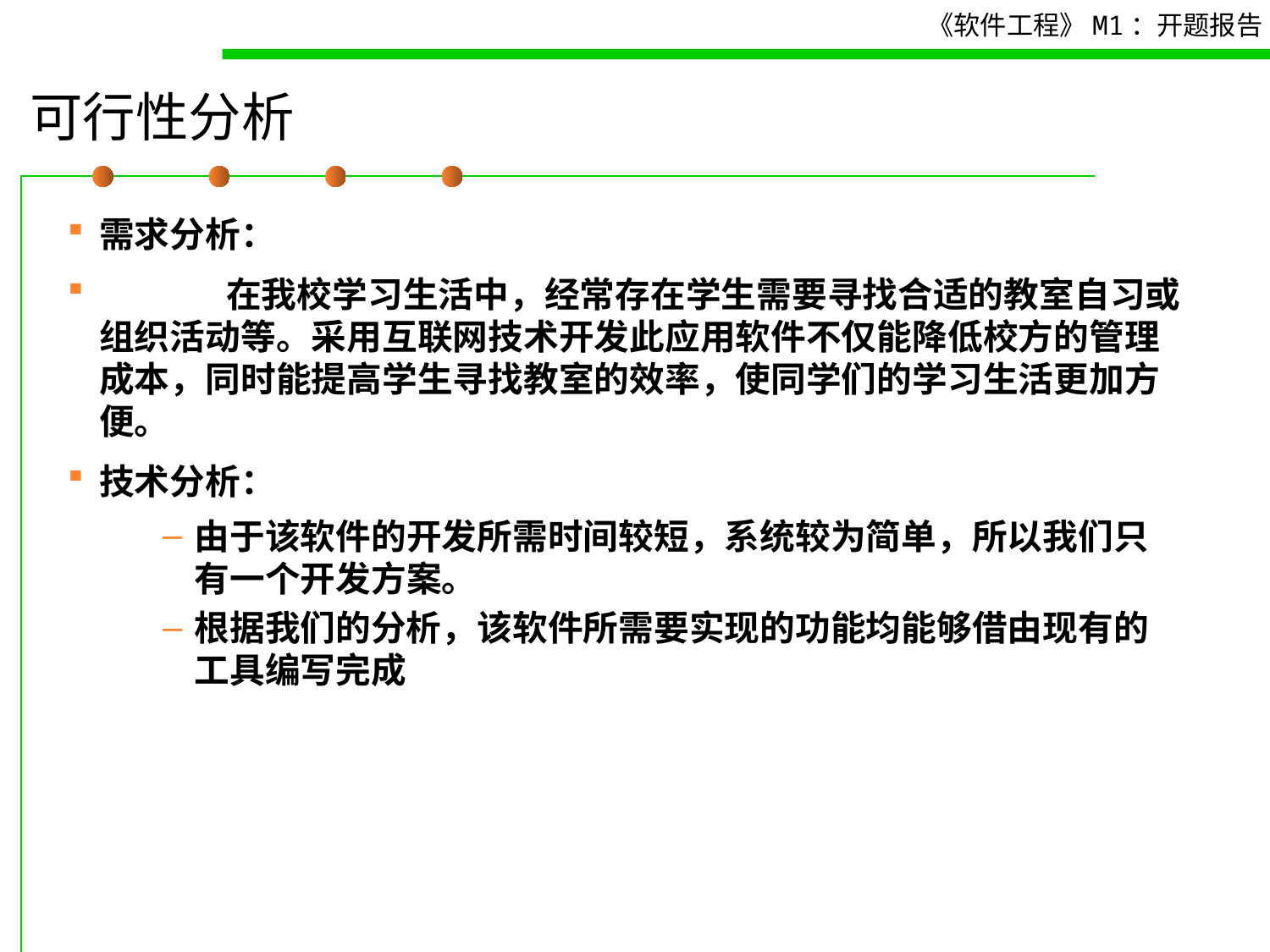

# 可行性分析
需求分析：
	在我校学习生活中，经常存在学生需要寻找合适的教室自习或组织活动等。采用互联网技术开发此应用软件不仅能降低校方的管理成本，同时能提高学生寻找教室的效率，使同学们的学习生活更加方便。
技术分析：
由于该软件的开发所需时间较短，系统较为简单，所以我们只有一个开发方案。
根据我们的分析，该软件所需要实现的功能均能够借由现有的工具编写完成